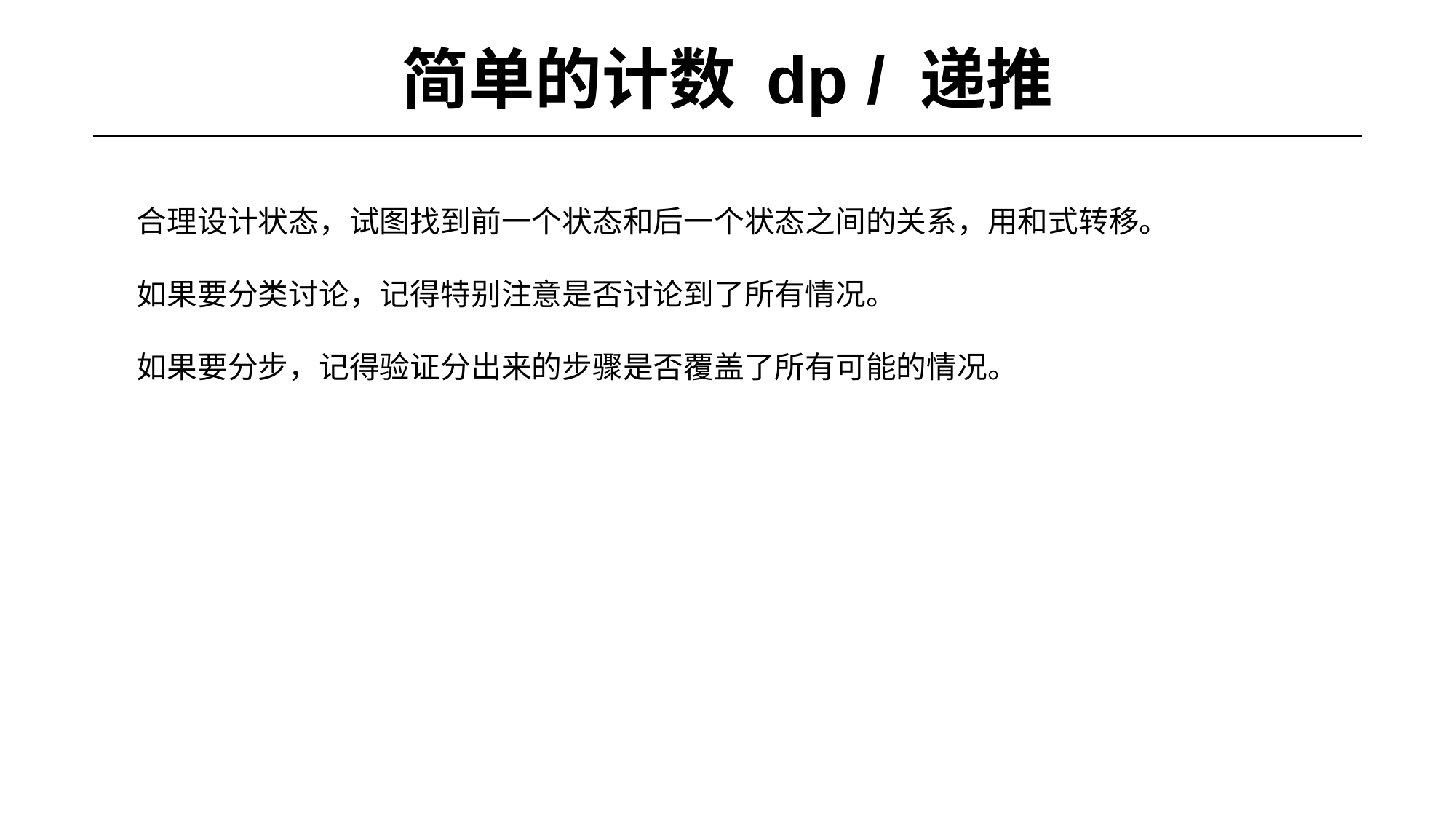

# 简单的计数 dp / 递推
合理设计状态，试图找到前一个状态和后一个状态之间的关系，用和式转移。

如果要分类讨论，记得特别注意是否讨论到了所有情况。

如果要分步，记得验证分出来的步骤是否覆盖了所有可能的情况。